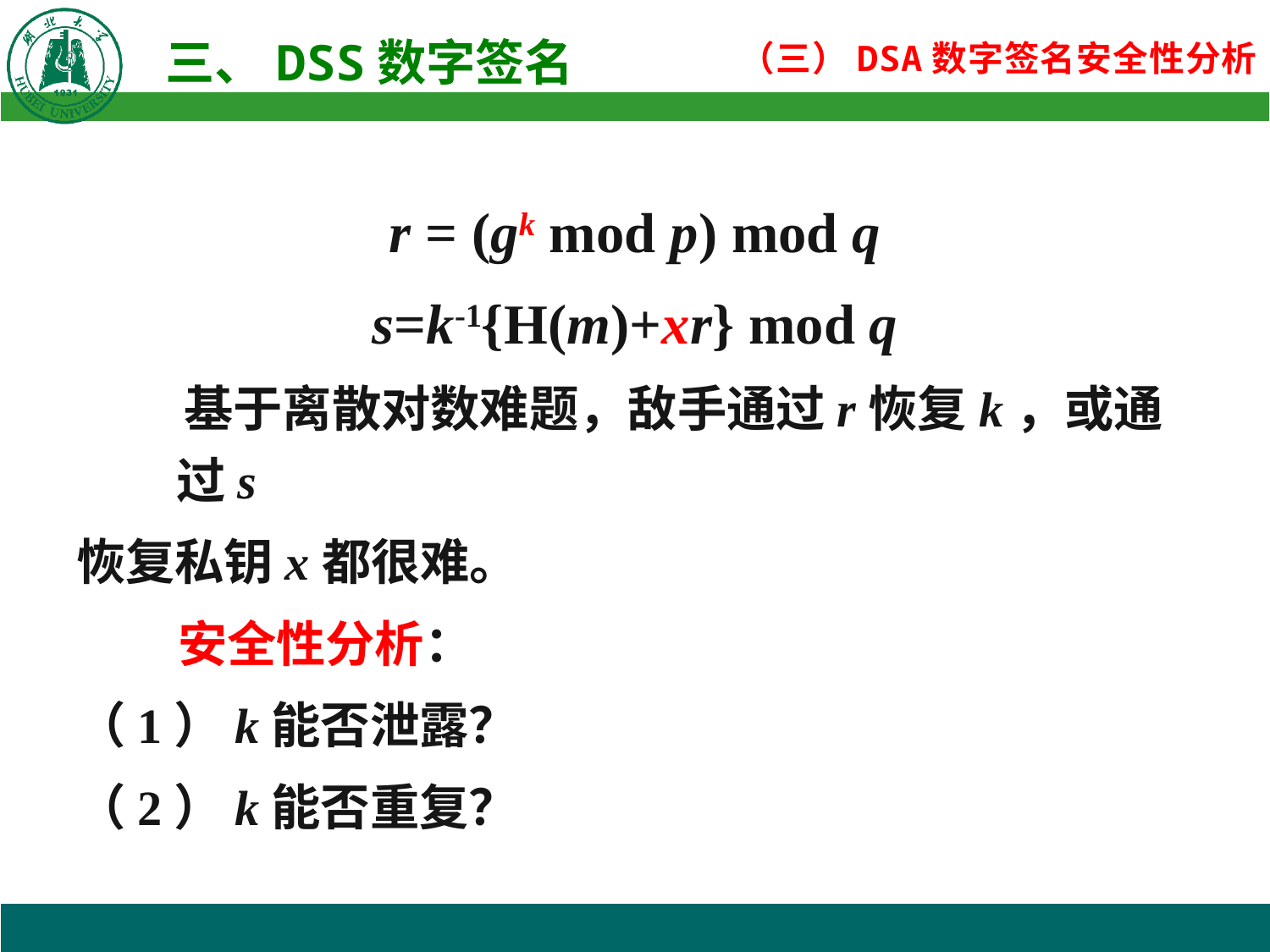

r = (gk mod p) mod q
s=k-1{H(m)+xr} mod q
   基于离散对数难题，敌手通过r恢复k，或通过s
恢复私钥x都很难。
        安全性分析：
（1）k能否泄露？
（2）k能否重复？